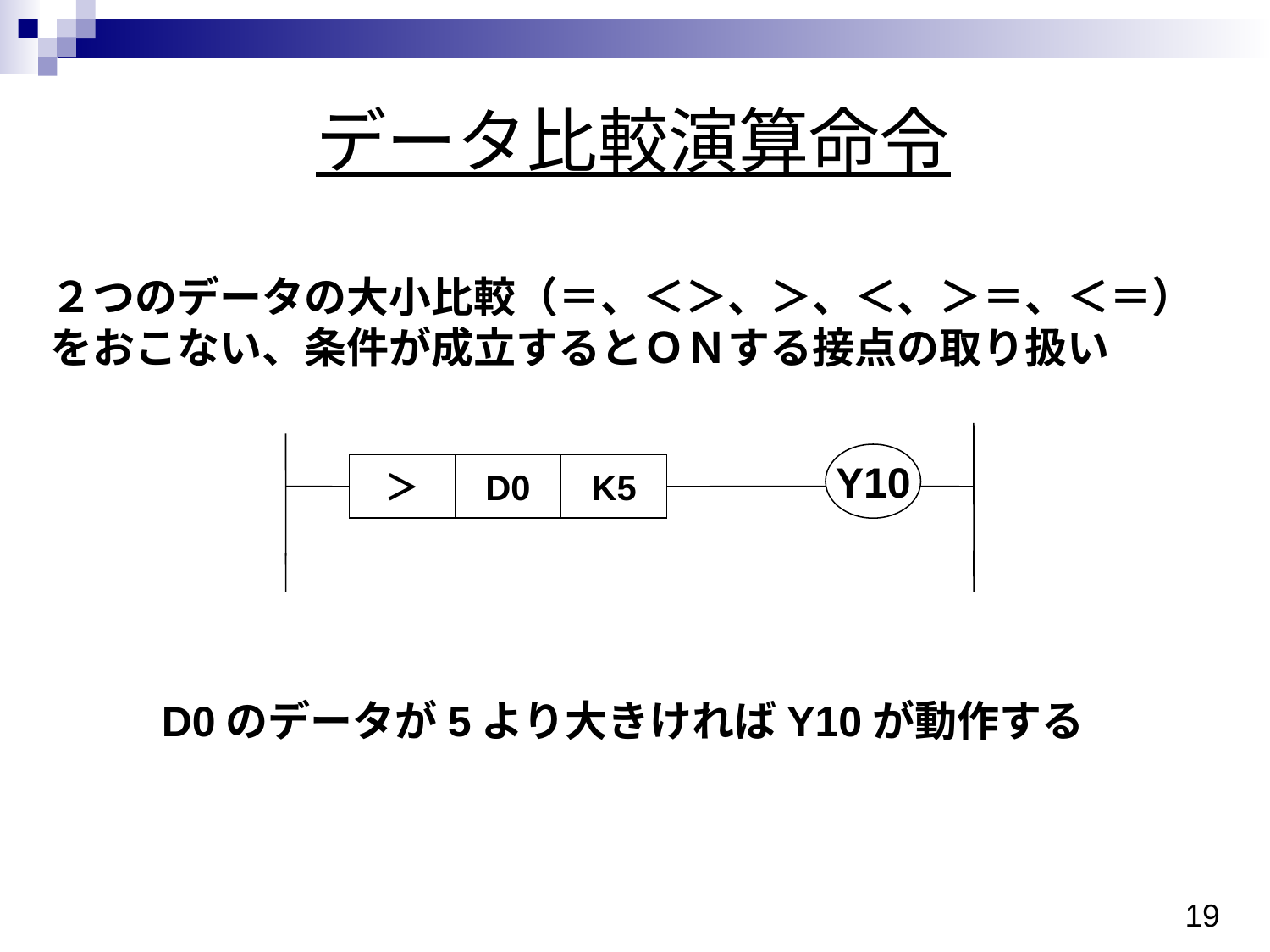

データ比較演算命令
２つのデータの大小比較（＝、＜＞、＞、＜、＞＝、＜＝）
をおこない、条件が成立するとＯＮする接点の取り扱い

Y10
＞
D0
K5

D0のデータが5より大きければY10が動作する
19